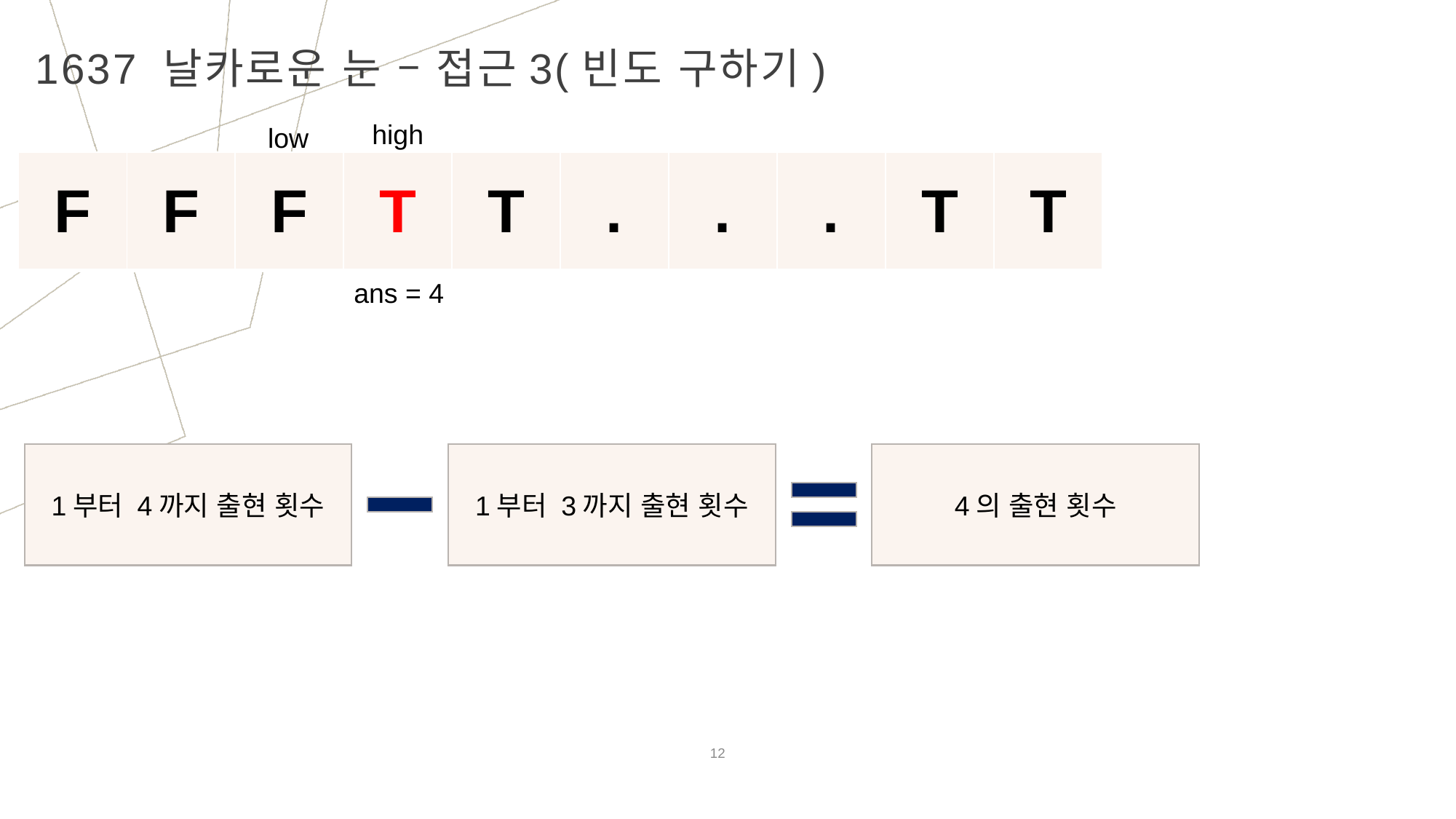

# 1637 날카로운 눈 – 접근3(빈도 구하기)
high
low
| F | F | F | T | T | . | . | . | T | T |
| --- | --- | --- | --- | --- | --- | --- | --- | --- | --- |
ans = 4
4의 출현 횟수
1부터 4까지 출현 횟수
1부터 3까지 출현 횟수

12